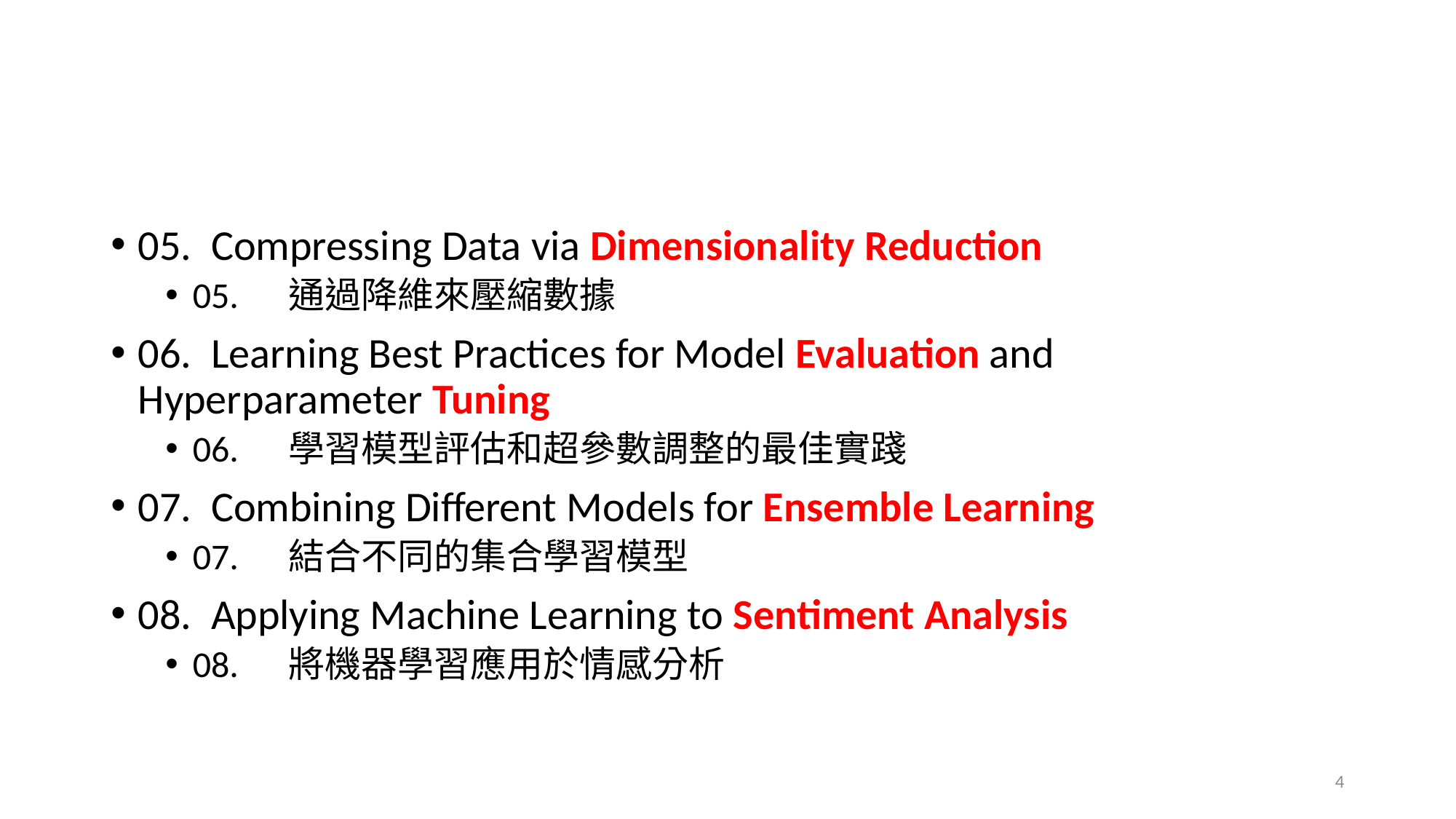

#
05.  Compressing Data via Dimensionality Reduction
05.     通過降維來壓縮數據
06.  Learning Best Practices for Model Evaluation and Hyperparameter Tuning
06.     學習模型評估和超參數調整的最佳實踐
07.  Combining Different Models for Ensemble Learning
07.     結合不同的集合學習模型
08.  Applying Machine Learning to Sentiment Analysis
08.     將機器學習應用於情感分析
4